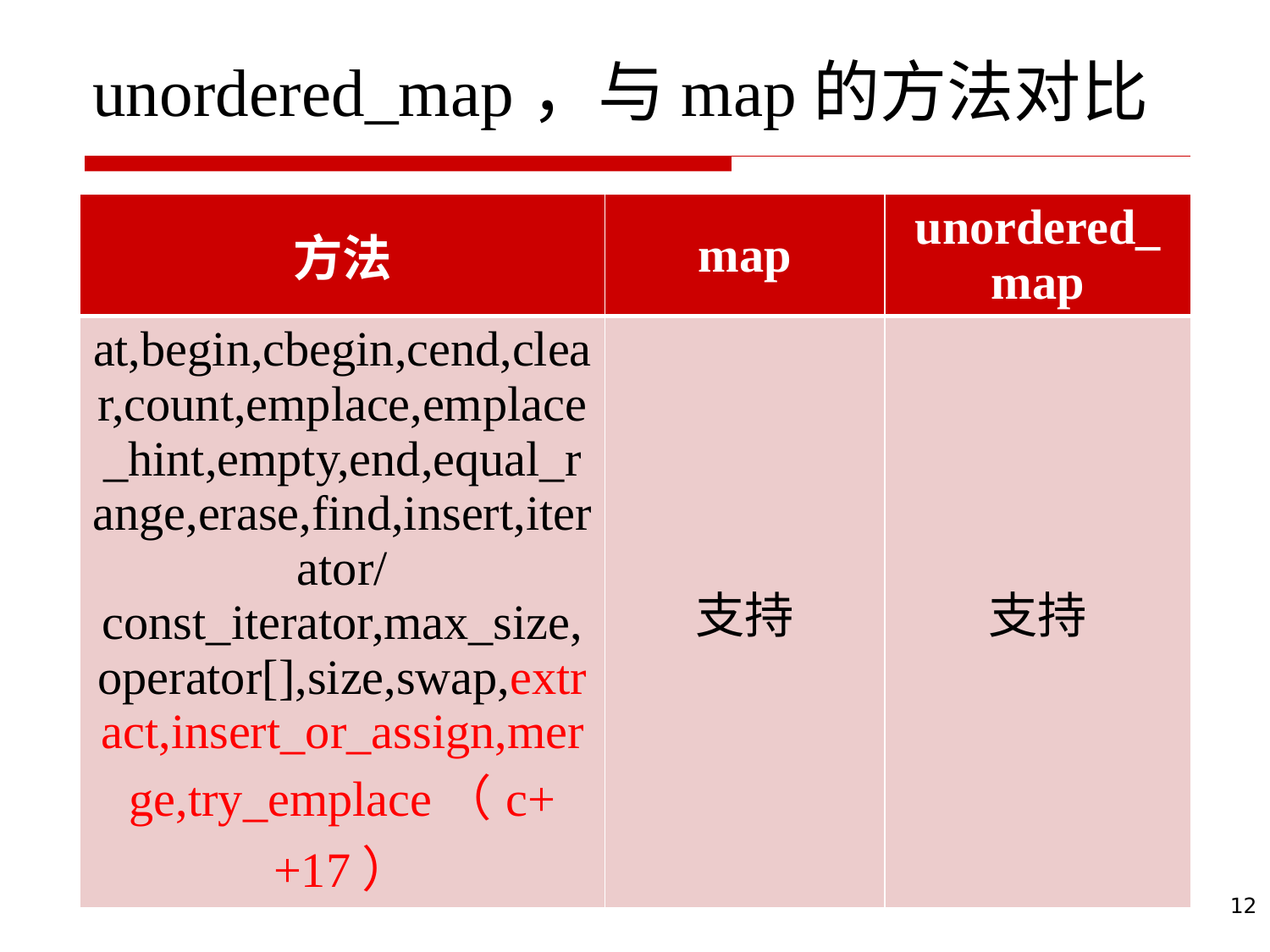

# unordered_map，与map的方法对比

| 方法 | map | unordered\_map |
| --- | --- | --- |
| at,begin,cbegin,cend,clear,count,emplace,emplace\_hint,empty,end,equal\_range,erase,find,insert,iterator/const\_iterator,max\_size,operator[],size,swap,extract,insert\_or\_assign,merge,try\_emplace（c++17） | 支持 | 支持 |
12